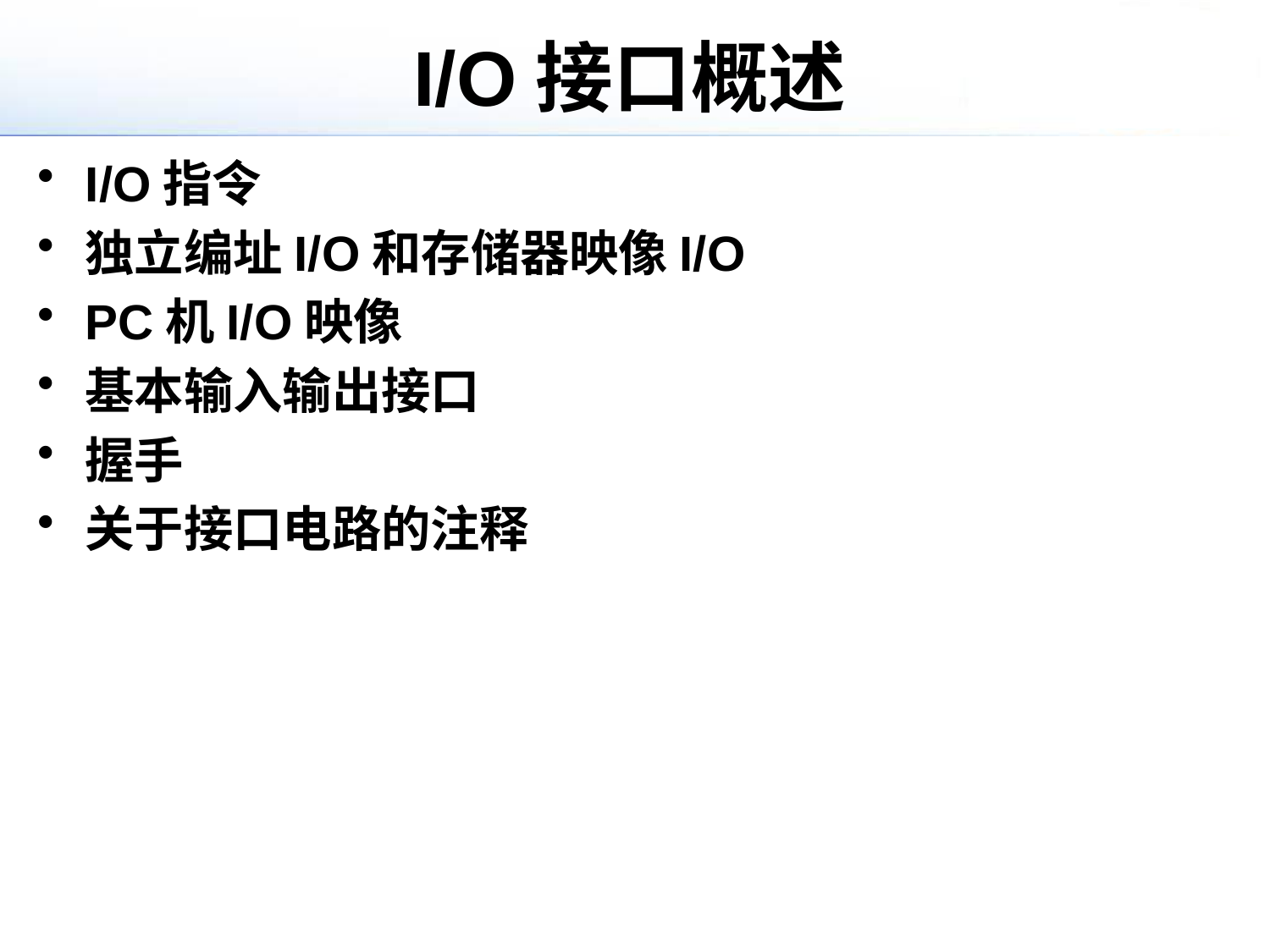

# I/O接口概述
I/O指令
独立编址I/O和存储器映像I/O
PC机I/O映像
基本输入输出接口
握手
关于接口电路的注释